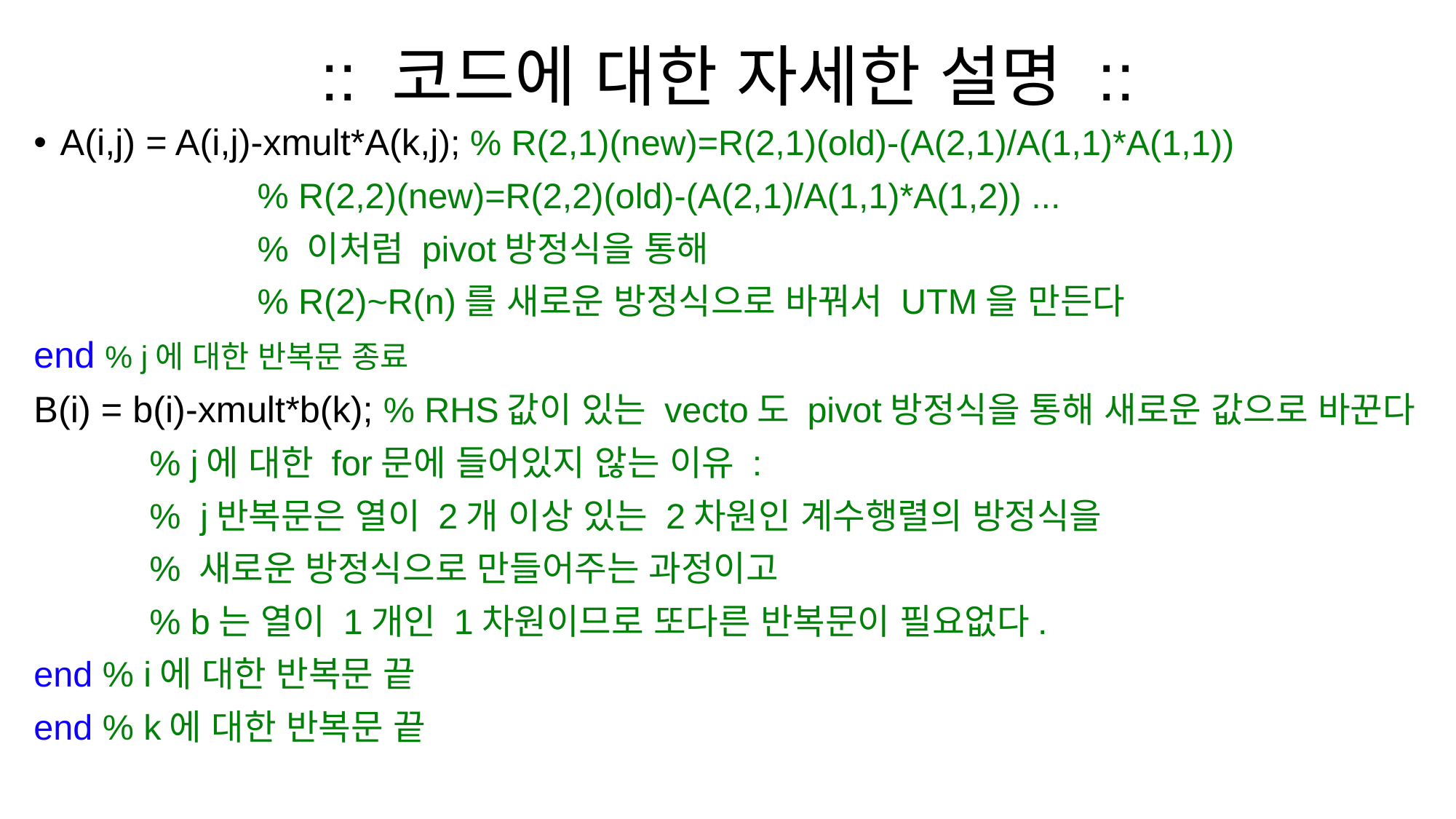

# :: 코드에 대한 자세한 설명 ::
A(i,j) = A(i,j)-xmult*A(k,j); % R(2,1)(new)=R(2,1)(old)-(A(2,1)/A(1,1)*A(1,1))
			            % R(2,2)(new)=R(2,2)(old)-(A(2,1)/A(1,1)*A(1,2)) ...
			            % 이처럼 pivot방정식을 통해
			            % R(2)~R(n)를 새로운 방정식으로 바꿔서 UTM을 만든다
end % j에 대한 반복문 종료
B(i) = b(i)-xmult*b(k); % RHS값이 있는 vecto도 pivot방정식을 통해 새로운 값으로 바꾼다
			 % j에 대한 for문에 들어있지 않는 이유 :
			 %  j반복문은 열이 2개 이상 있는 2차원인 계수행렬의 방정식을
			 % 새로운 방정식으로 만들어주는 과정이고
			 % b는 열이 1개인 1차원이므로 또다른 반복문이 필요없다.
end % i에 대한 반복문 끝
end % k에 대한 반복문 끝